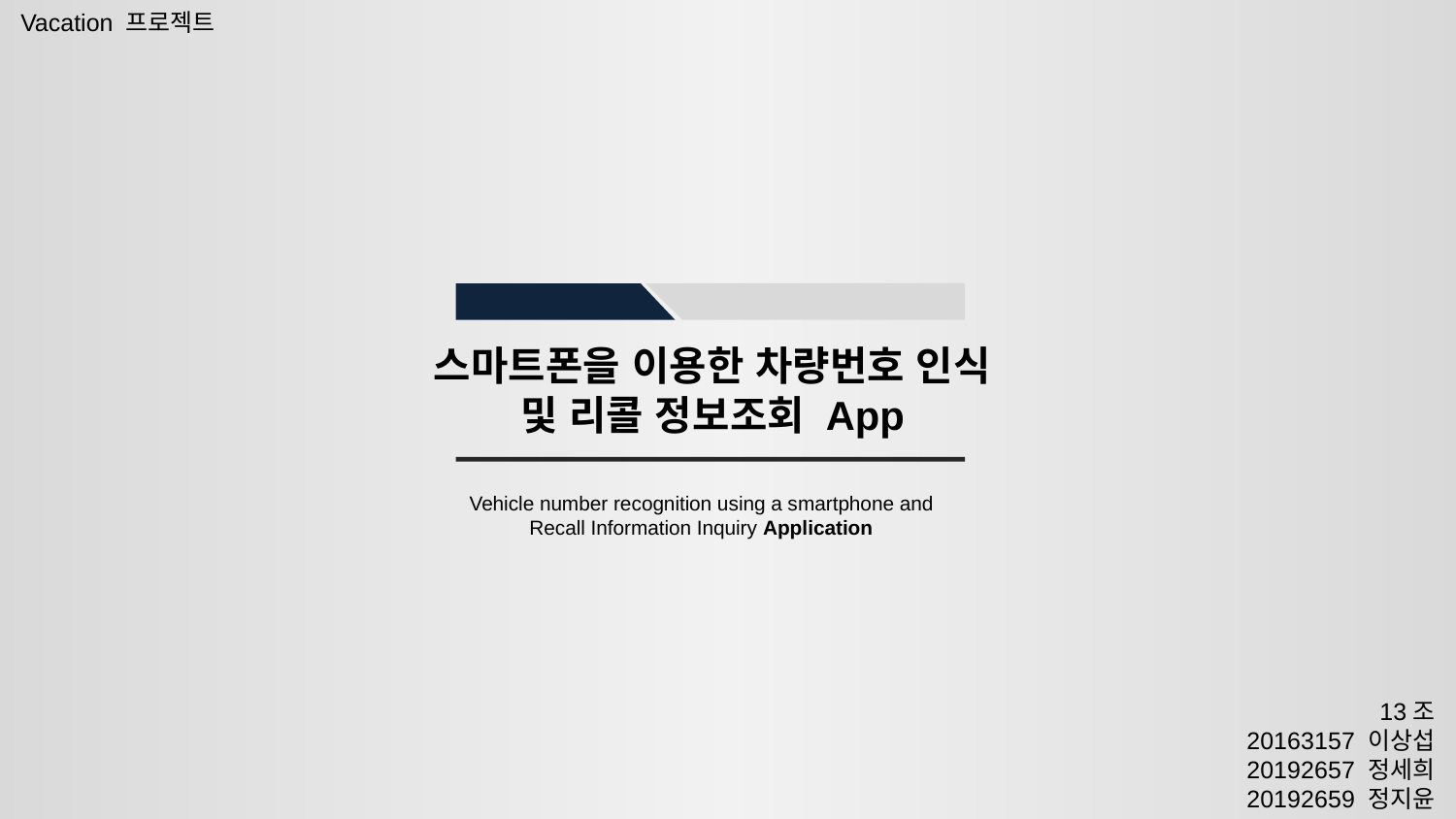

Vacation 프로젝트

스마트폰을 이용한 차량번호 인식
및 리콜 정보조회 App

Vehicle number recognition using a smartphone and
Recall Information Inquiry Application
13조
20163157 이상섭
20192657 정세희
20192659 정지윤